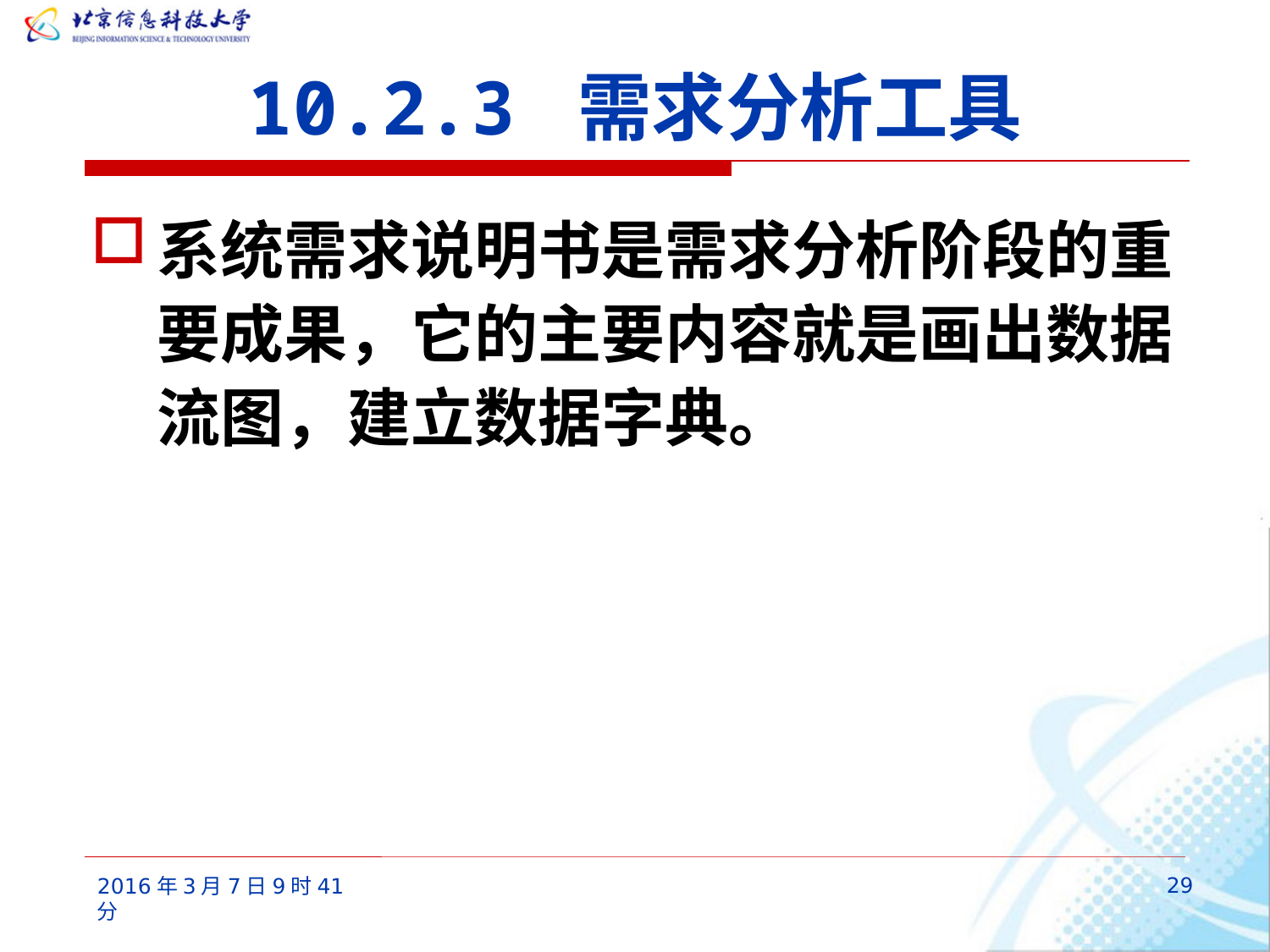

# 10.2.3 需求分析工具
系统需求说明书是需求分析阶段的重要成果，它的主要内容就是画出数据流图，建立数据字典。
2016年3月7日9时41分